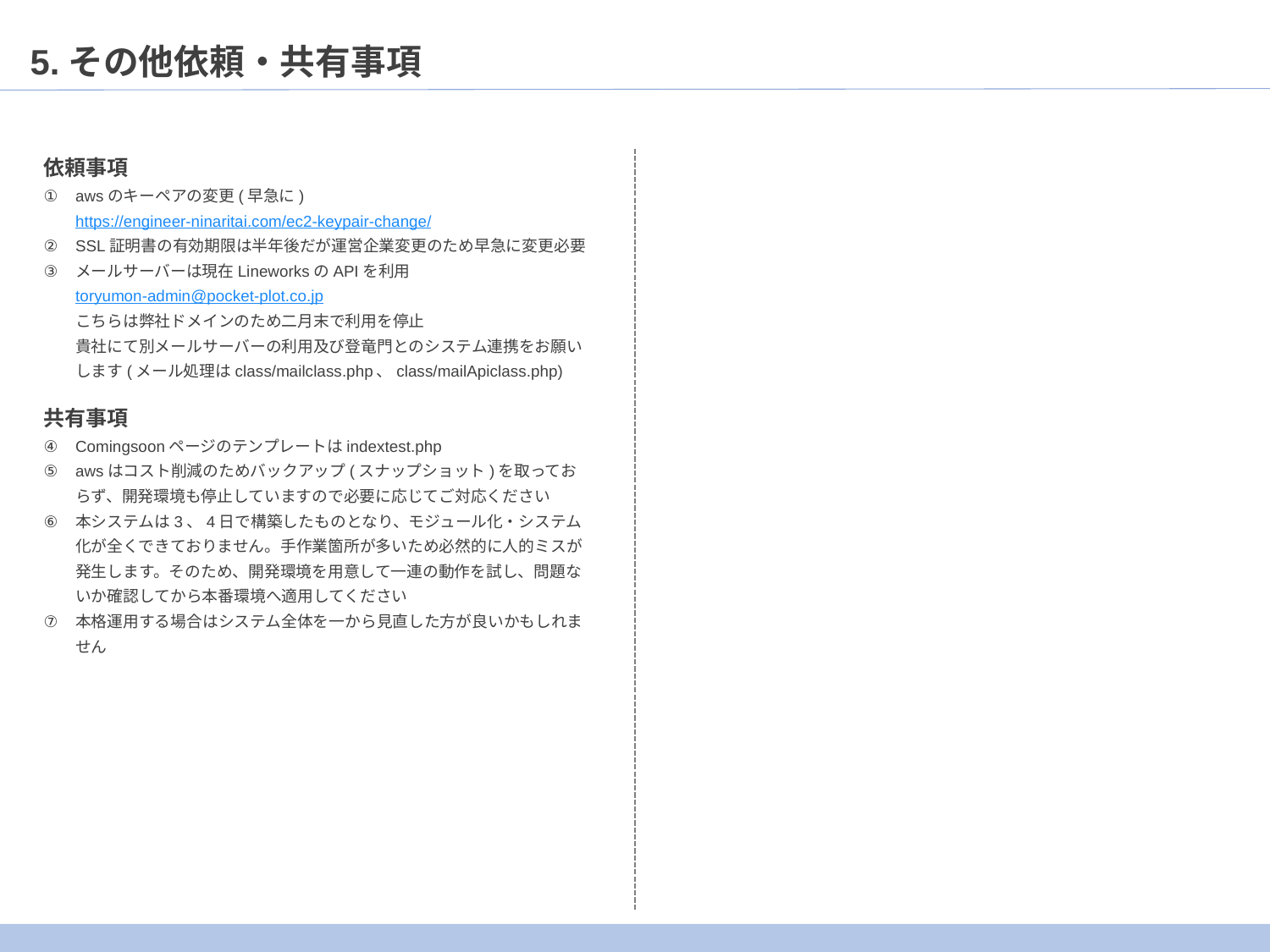

5.その他依頼・共有事項
依頼事項
awsのキーペアの変更(早急に)
https://engineer-ninaritai.com/ec2-keypair-change/
SSL証明書の有効期限は半年後だが運営企業変更のため早急に変更必要
メールサーバーは現在LineworksのAPIを利用
toryumon-admin@pocket-plot.co.jp
こちらは弊社ドメインのため二月末で利用を停止
貴社にて別メールサーバーの利用及び登竜門とのシステム連携をお願いします(メール処理はclass/mailclass.php、class/mailApiclass.php)

共有事項
Comingsoonページのテンプレートはindextest.php
awsはコスト削減のためバックアップ(スナップショット)を取っておらず、開発環境も停止していますので必要に応じてご対応ください
本システムは3、4日で構築したものとなり、モジュール化・システム化が全くできておりません。手作業箇所が多いため必然的に人的ミスが発生します。そのため、開発環境を用意して一連の動作を試し、問題ないか確認してから本番環境へ適用してください
本格運用する場合はシステム全体を一から見直した方が良いかもしれません